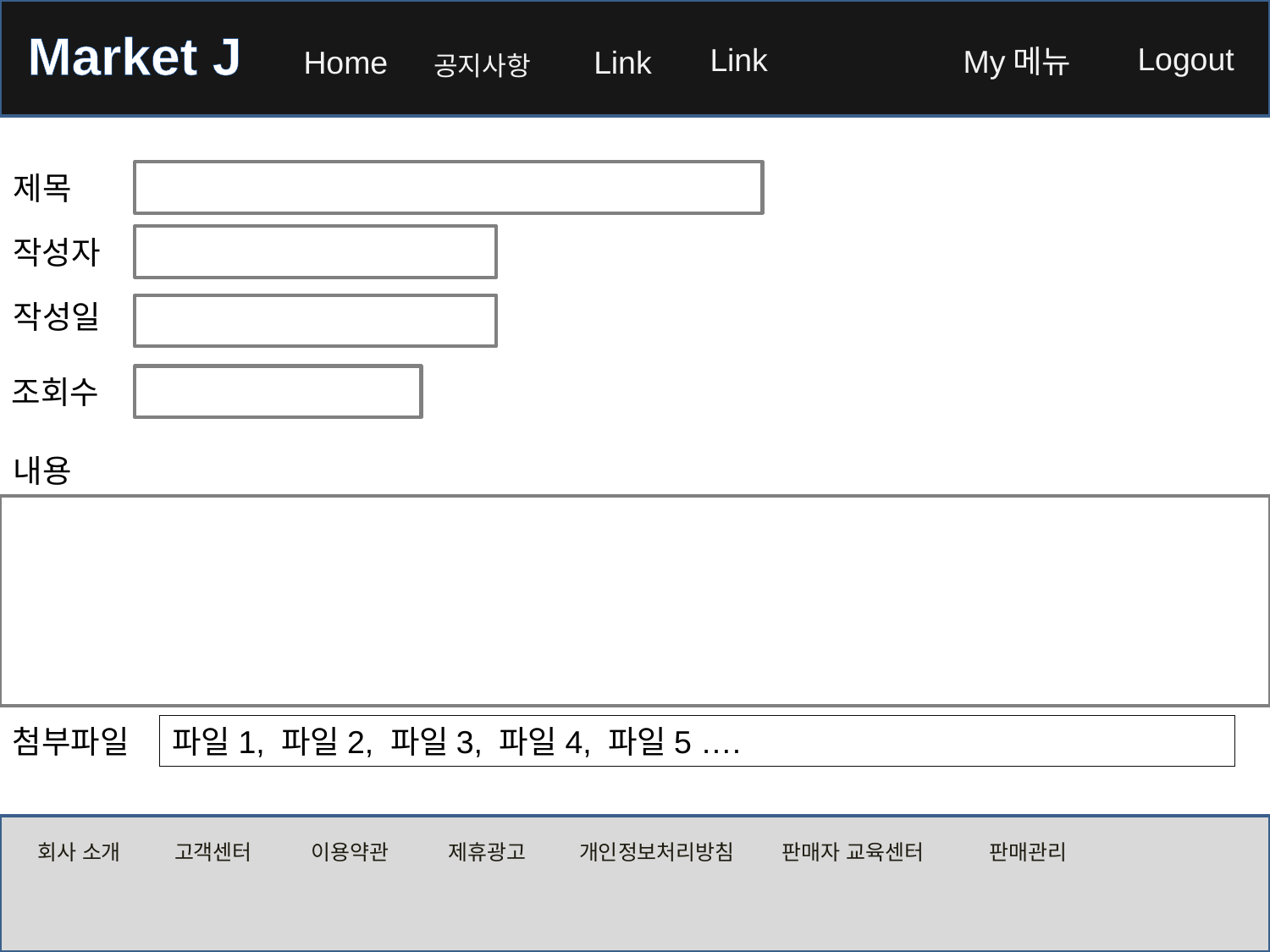

Market J
Logout
Link
My메뉴
Home
Link
공지사항
공지사항 게시글 클릭 시
제목

작성자

작성일

조회수

내용

첨부파일
파일1, 파일2, 파일3, 파일4, 파일5 ….

회사 소개         고객센터          이용약관          제휴광고         개인정보처리방침        판매자 교육센터           판매관리